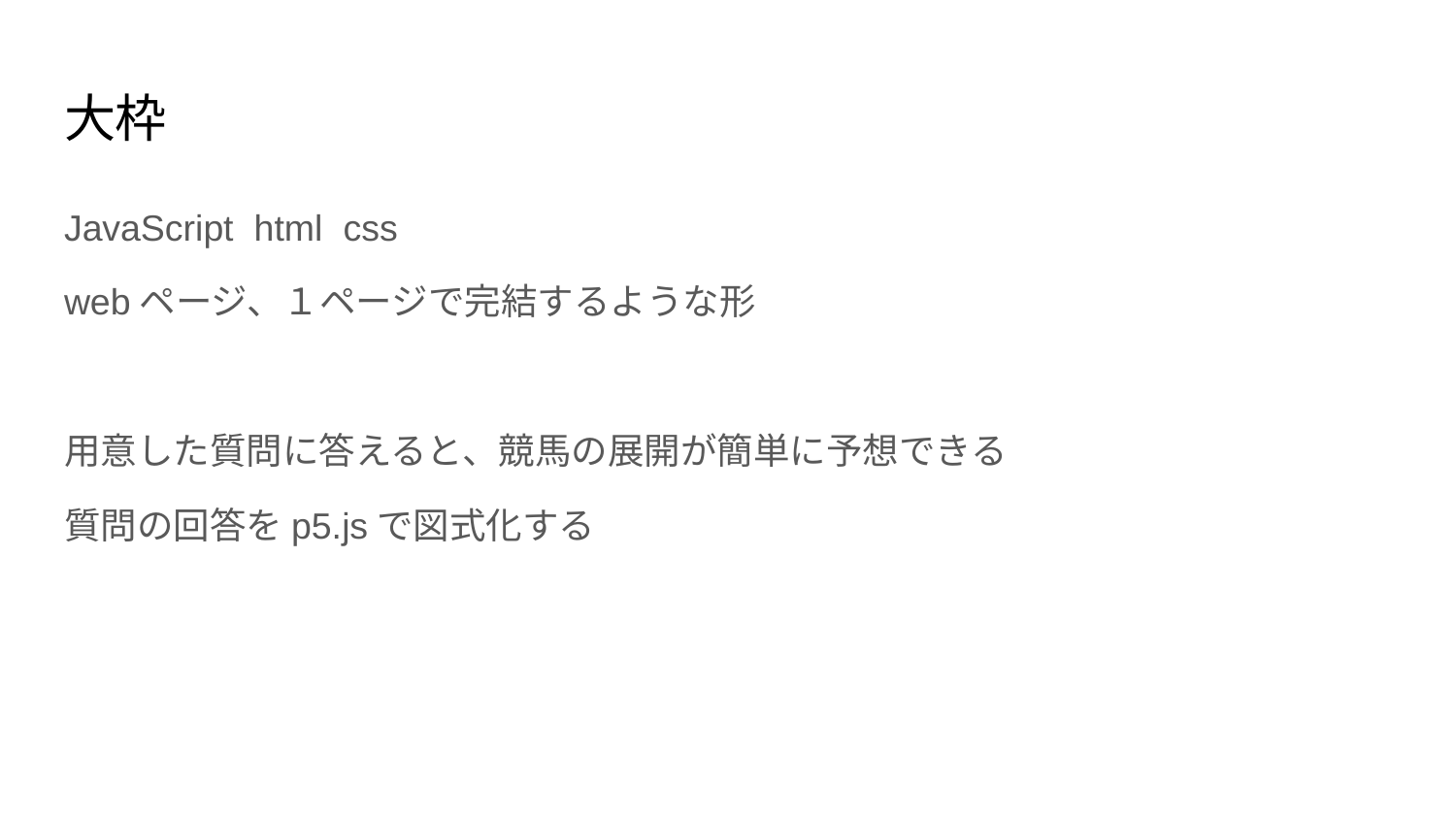

# 大枠
JavaScript  html  css
webページ、１ページで完結するような形

用意した質問に答えると、競馬の展開が簡単に予想できる
質問の回答をp5.jsで図式化する